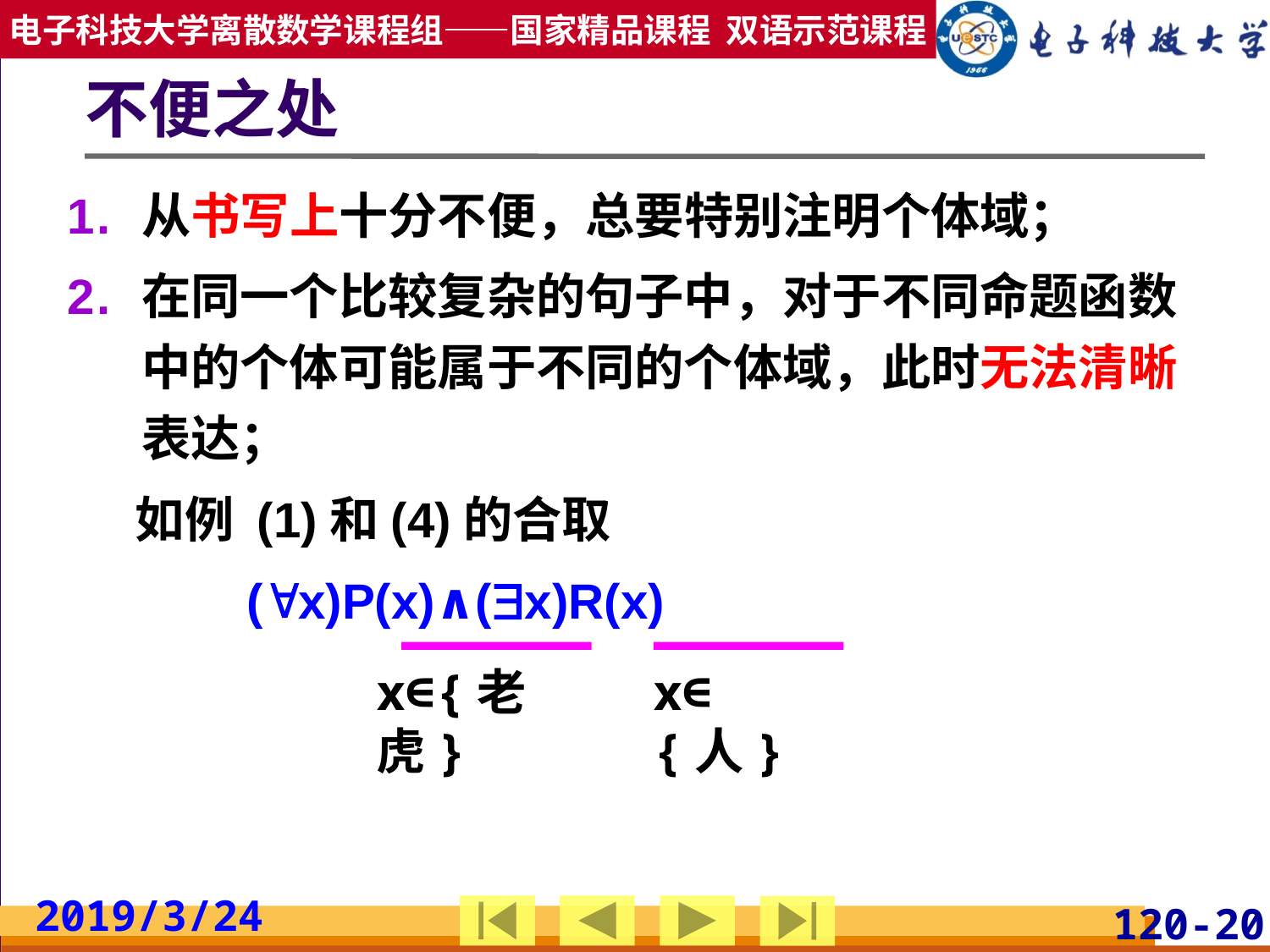

# 不便之处
从书写上十分不便，总要特别注明个体域；
在同一个比较复杂的句子中，对于不同命题函数中的个体可能属于不同的个体域，此时无法清晰表达；
     如例 (1)和(4)的合取
             (∀x)P(x)∧(∃x)R(x)

x∈{老虎}
x∈{人}
2019/3/24